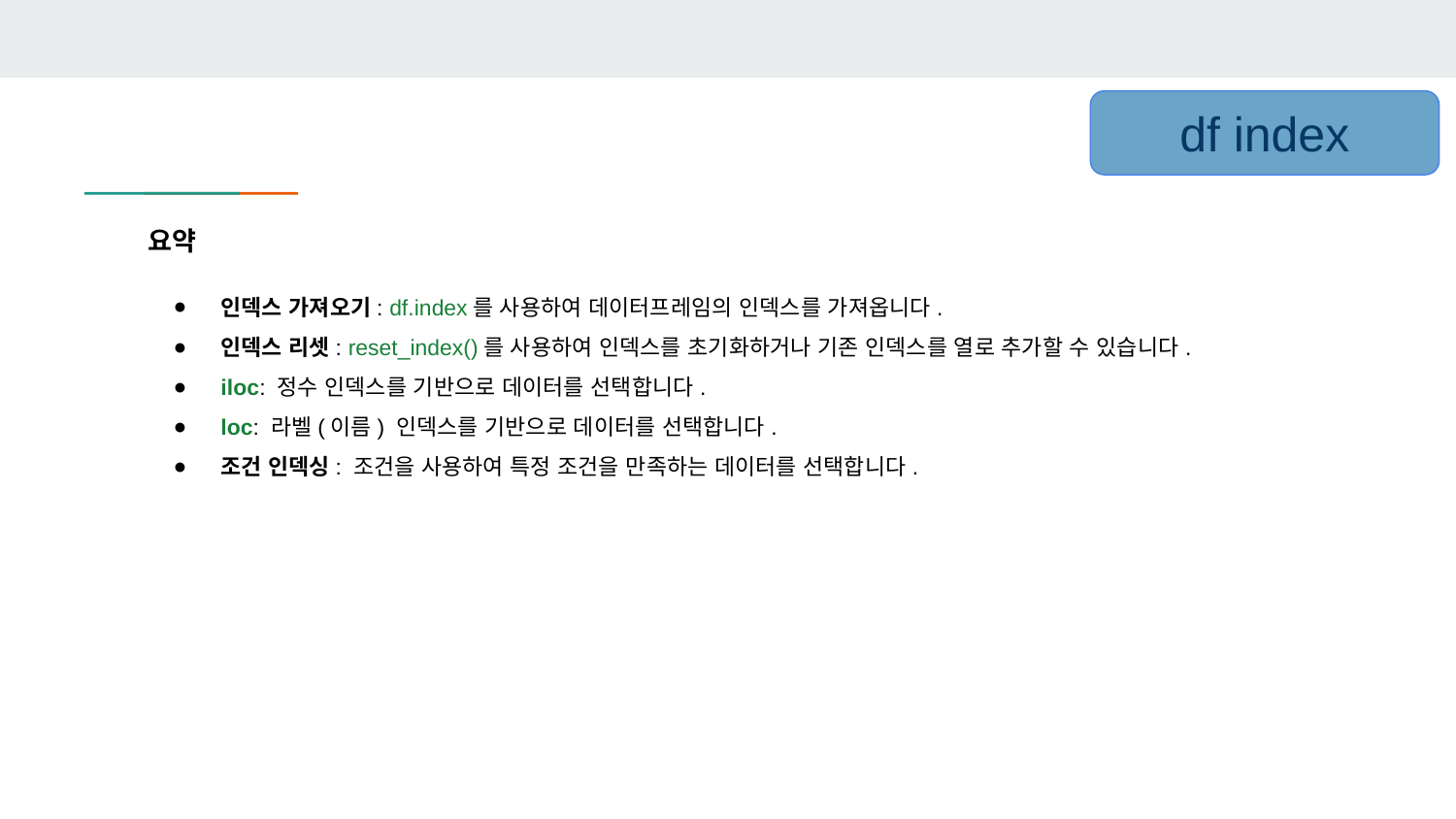

df index
요약
인덱스 가져오기: df.index를 사용하여 데이터프레임의 인덱스를 가져옵니다.
인덱스 리셋: reset_index()를 사용하여 인덱스를 초기화하거나 기존 인덱스를 열로 추가할 수 있습니다.
iloc: 정수 인덱스를 기반으로 데이터를 선택합니다.
loc: 라벨(이름) 인덱스를 기반으로 데이터를 선택합니다.
조건 인덱싱: 조건을 사용하여 특정 조건을 만족하는 데이터를 선택합니다.